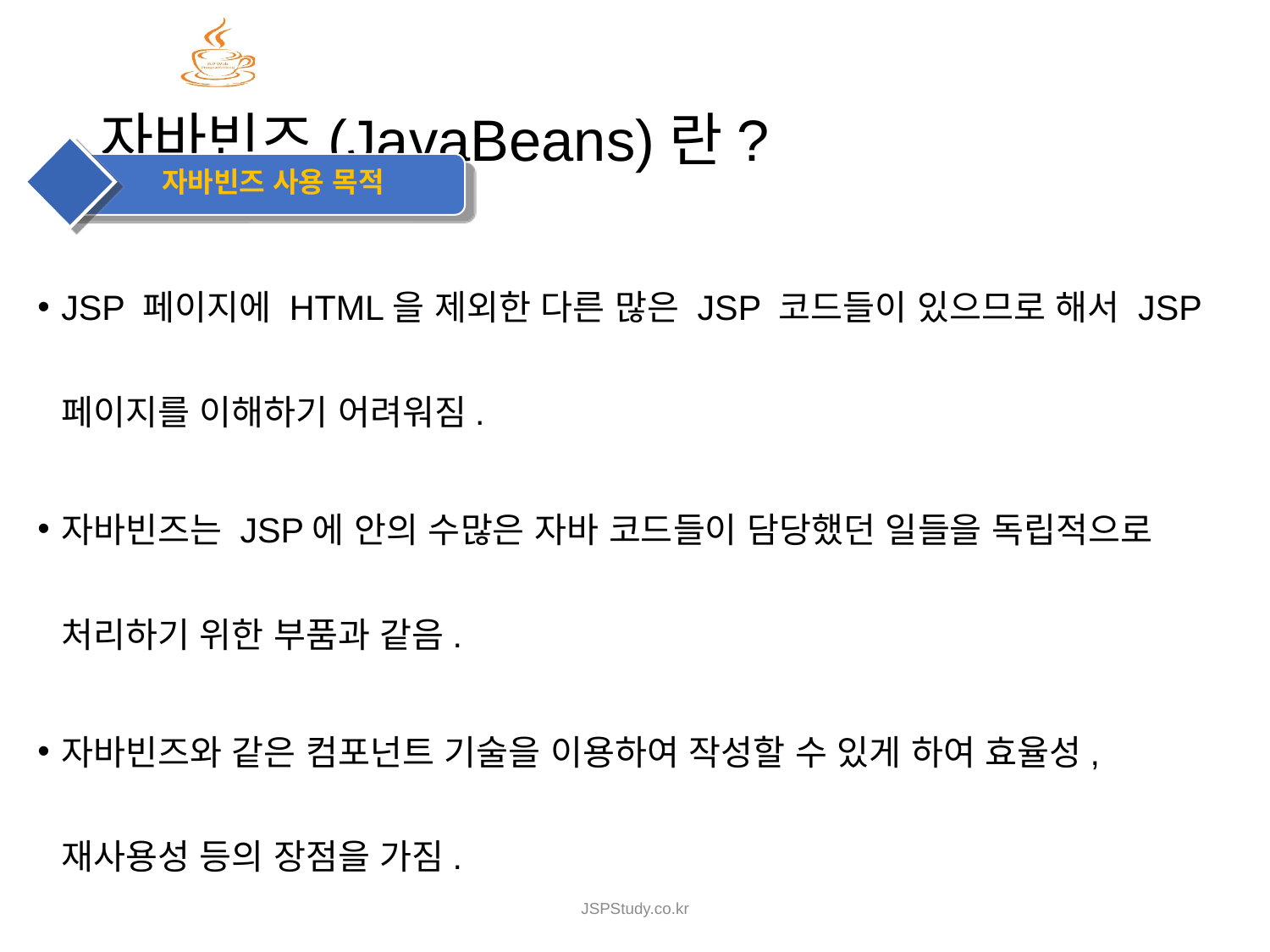

# 자바빈즈(JavaBeans)란?

자바빈즈 사용 목적
JSP 페이지에 HTML을 제외한 다른 많은 JSP 코드들이 있으므로 해서 JSP 페이지를 이해하기 어려워짐.
자바빈즈는 JSP에 안의 수많은 자바 코드들이 담당했던 일들을 독립적으로 처리하기 위한 부품과 같음.
자바빈즈와 같은 컴포넌트 기술을 이용하여 작성할 수 있게 하여 효율성, 재사용성 등의 장점을 가짐.

JSPStudy.co.kr